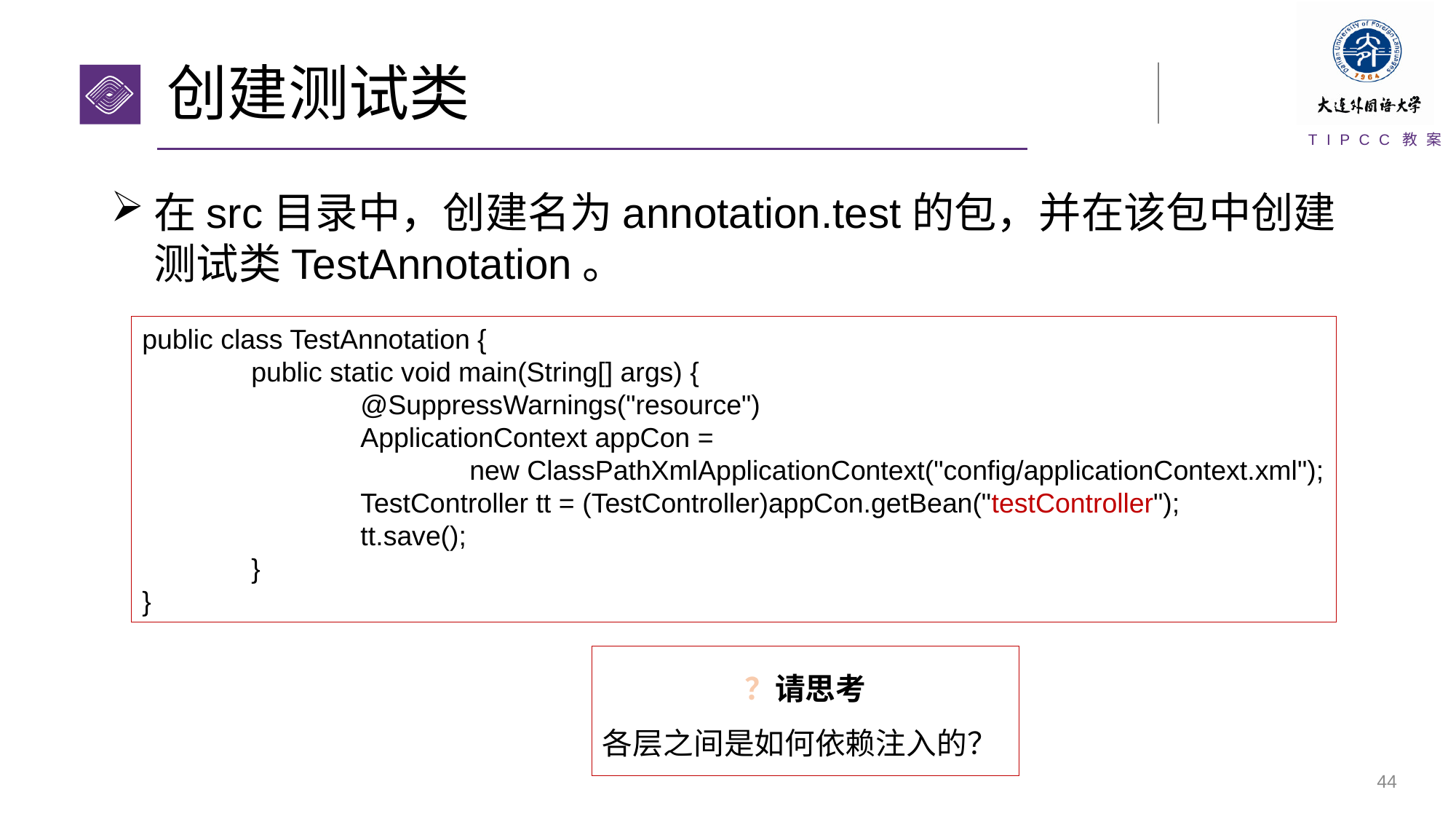

# 创建测试类
在src目录中，创建名为annotation.test的包，并在该包中创建测试类TestAnnotation。
public class TestAnnotation {
	public static void main(String[] args) {
		@SuppressWarnings("resource")
		ApplicationContext appCon =
     			new ClassPathXmlApplicationContext("config/applicationContext.xml");
		TestController tt = (TestController)appCon.getBean("testController");
		tt.save();
	}
}
？请思考
各层之间是如何依赖注入的？
44